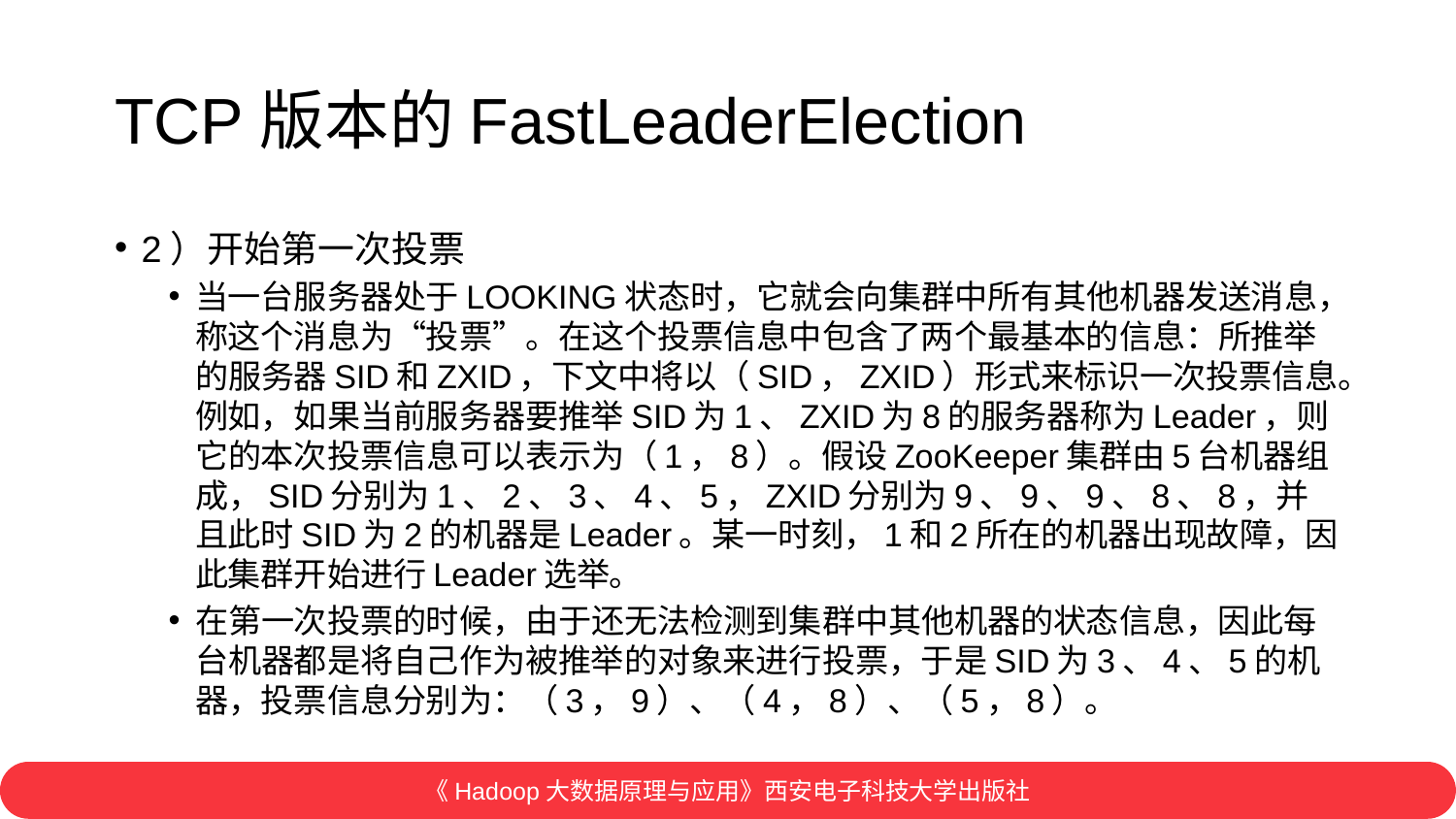

# TCP版本的FastLeaderElection
2）开始第一次投票
当一台服务器处于LOOKING状态时，它就会向集群中所有其他机器发送消息，称这个消息为“投票”。在这个投票信息中包含了两个最基本的信息：所推举的服务器SID和ZXID，下文中将以（SID，ZXID）形式来标识一次投票信息。例如，如果当前服务器要推举SID为1、ZXID为8的服务器称为Leader，则它的本次投票信息可以表示为（1，8）。假设ZooKeeper集群由5台机器组成，SID分别为1、2、3、4、5，ZXID分别为9、9、9、8、8，并且此时SID为2的机器是Leader。某一时刻，1和2所在的机器出现故障，因此集群开始进行Leader选举。
在第一次投票的时候，由于还无法检测到集群中其他机器的状态信息，因此每台机器都是将自己作为被推举的对象来进行投票，于是SID为3、4、5的机器，投票信息分别为：（3，9）、（4，8）、（5，8）。